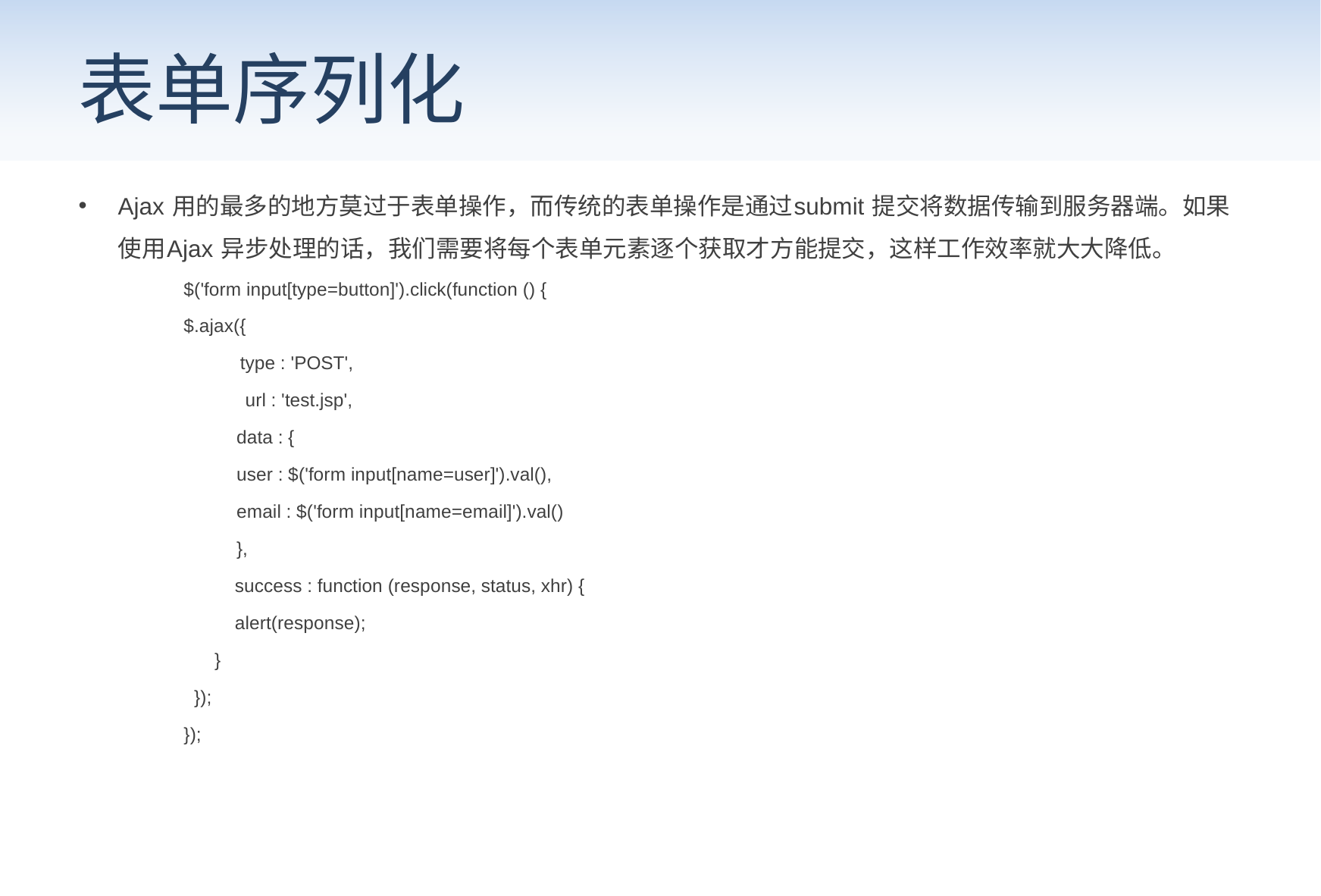

# 表单序列化
Ajax 用的最多的地方莫过于表单操作，而传统的表单操作是通过submit 提交将数据传输到服务器端。如果使用Ajax 异步处理的话，我们需要将每个表单元素逐个获取才方能提交，这样工作效率就大大降低。
$('form input[type=button]').click(function () {
$.ajax({
           type : 'POST',
            url : 'test.jsp',
data : {
user : $('form input[name=user]').val(),
email : $('form input[name=email]').val()
},
          success : function (response, status, xhr) {
          alert(response);
      }
  });
});